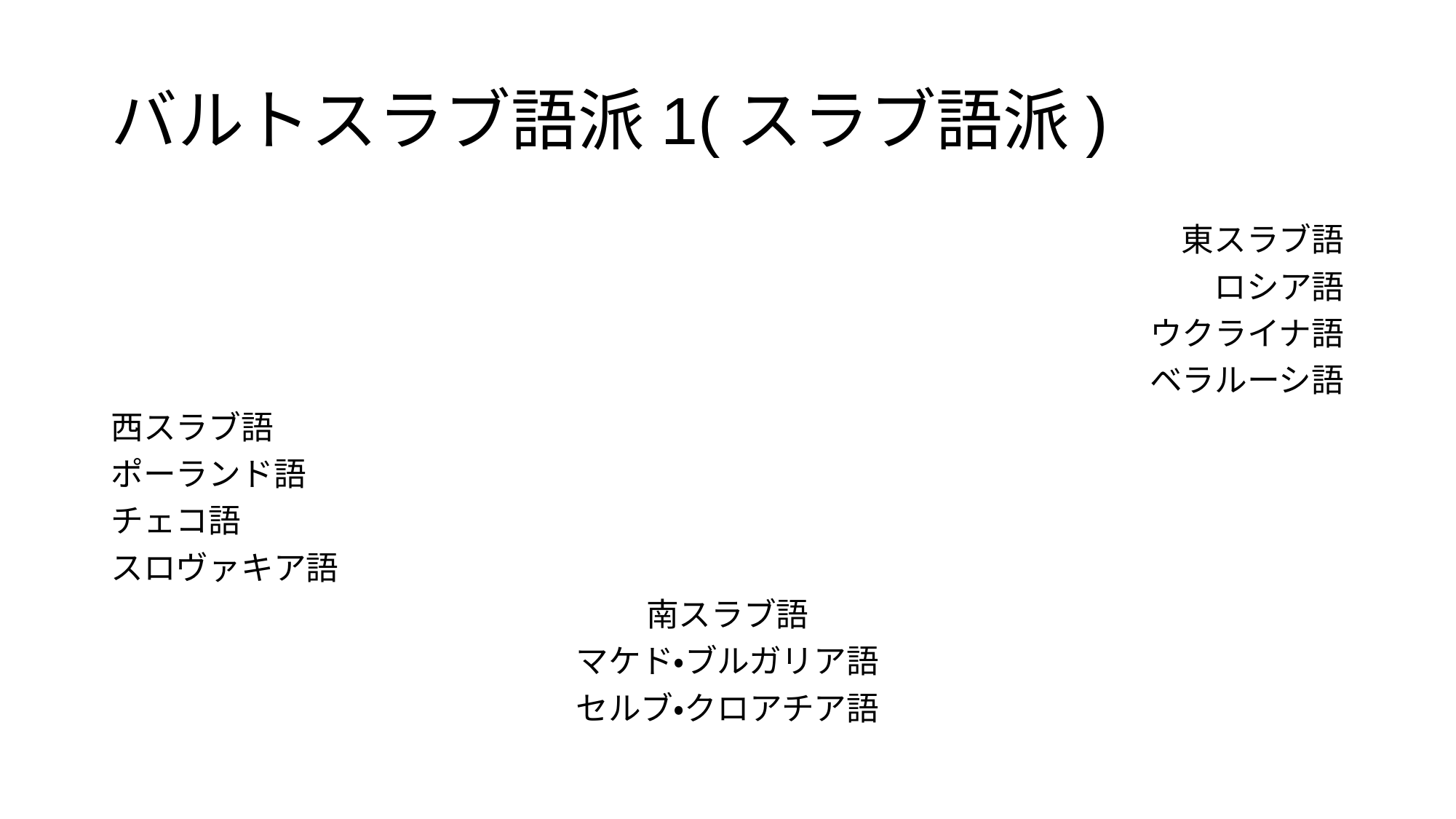

# バルトスラブ語派1(スラブ語派)
東スラブ語
ロシア語
ウクライナ語
ベラルーシ語
西スラブ語
ポーランド語
チェコ語
スロヴァキア語
南スラブ語
マケド・ブルガリア語
セルブ・クロアチア語